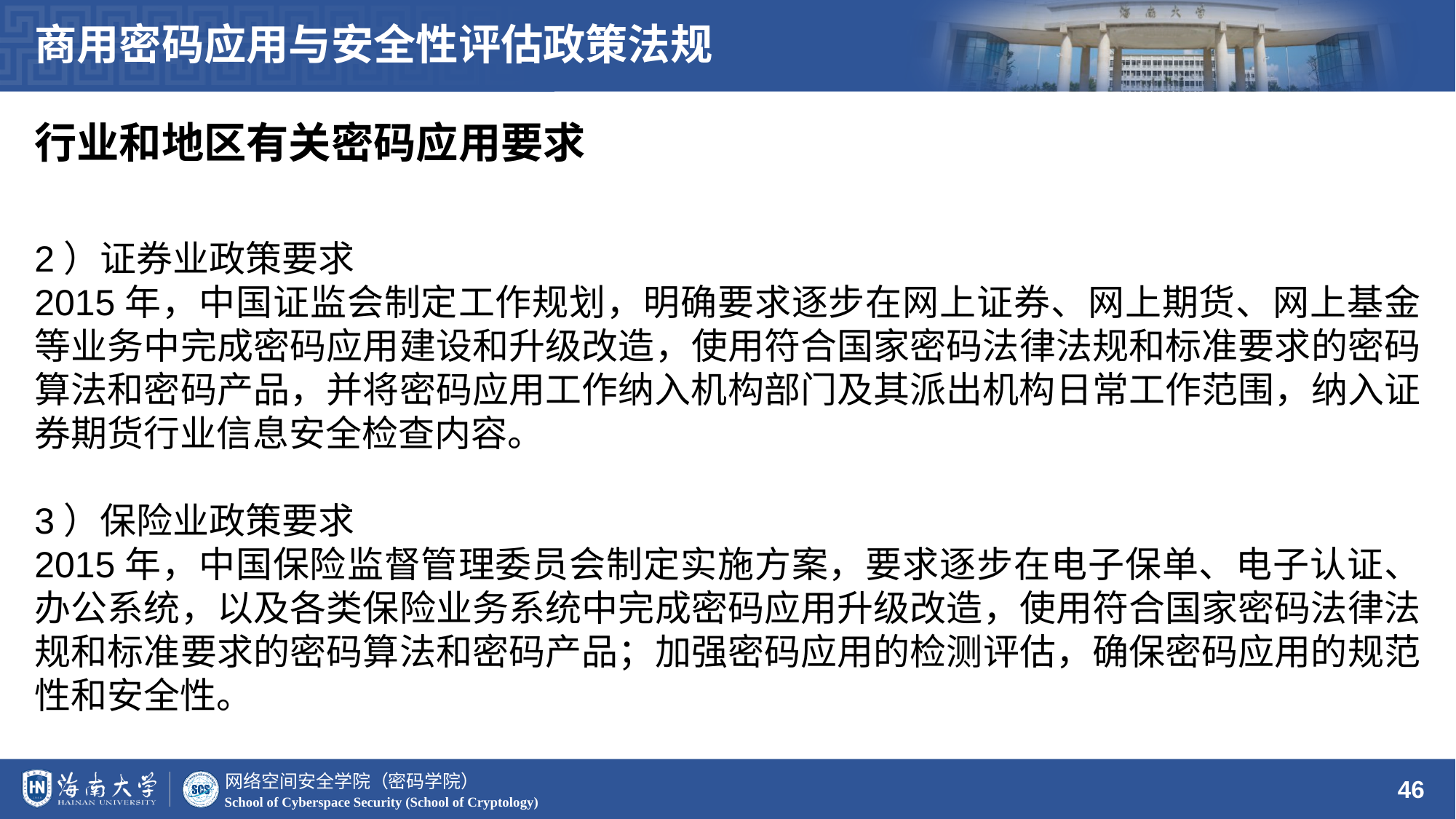

商用密码应用与安全性评估政策法规

行业和地区有关密码应用要求

2）证券业政策要求
2015年，中国证监会制定工作规划，明确要求逐步在网上证券、网上期货、网上基金等业务中完成密码应用建设和升级改造，使用符合国家密码法律法规和标准要求的密码算法和密码产品，并将密码应用工作纳入机构部门及其派出机构日常工作范围，纳入证券期货行业信息安全检查内容。

3）保险业政策要求
2015年，中国保险监督管理委员会制定实施方案，要求逐步在电子保单、电子认证、办公系统，以及各类保险业务系统中完成密码应用升级改造，使用符合国家密码法律法规和标准要求的密码算法和密码产品；加强密码应用的检测评估，确保密码应用的规范性和安全性。
46